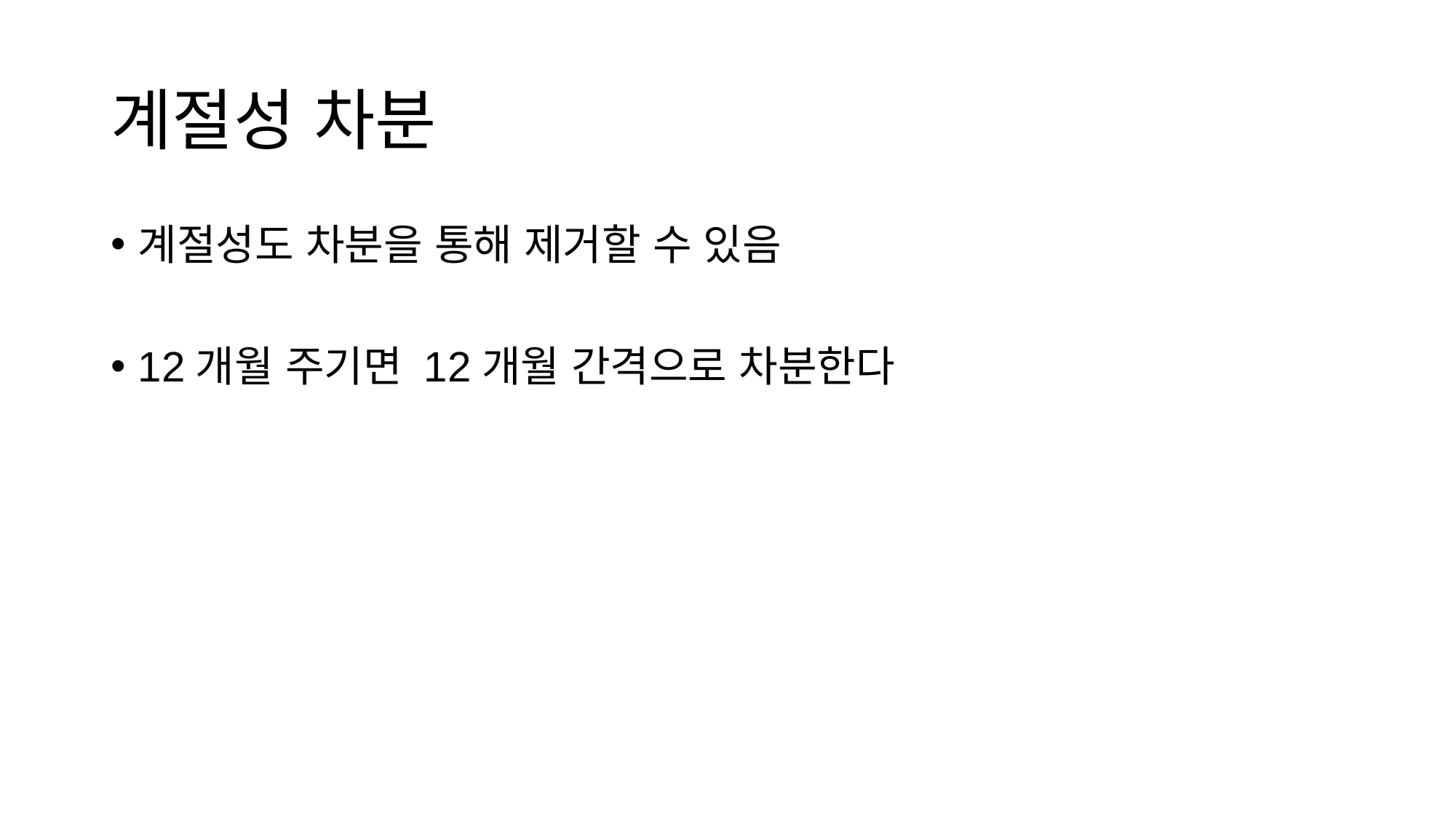

# 계절성 차분
계절성도 차분을 통해 제거할 수 있음

12개월 주기면 12개월 간격으로 차분한다